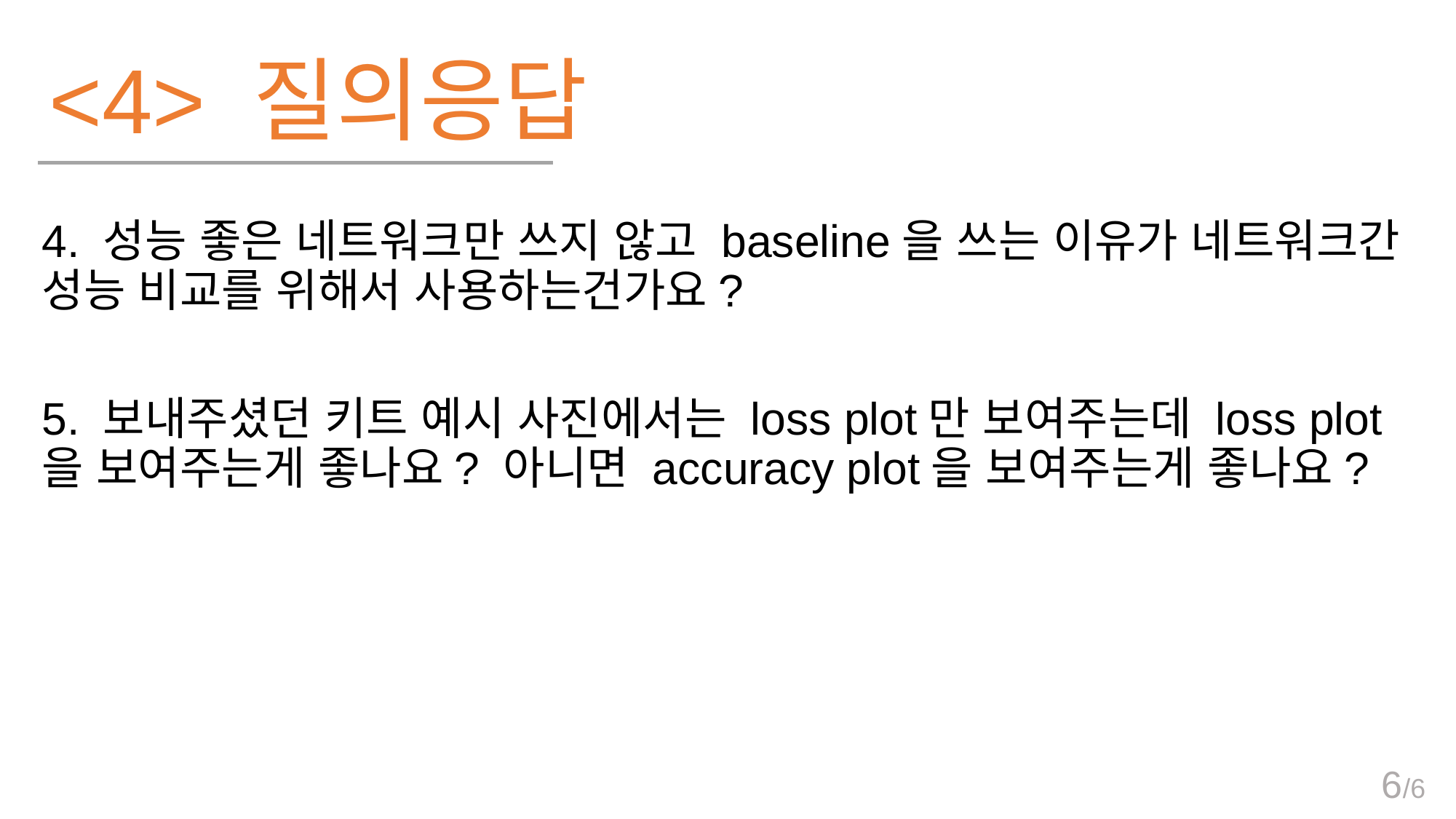

# <4> 질의응답
4. 성능 좋은 네트워크만 쓰지 않고 baseline을 쓰는 이유가 네트워크간 성능 비교를 위해서 사용하는건가요?

5. 보내주셨던 키트 예시 사진에서는 loss plot만 보여주는데 loss plot을 보여주는게 좋나요? 아니면 accuracy plot을 보여주는게 좋나요?
6/6